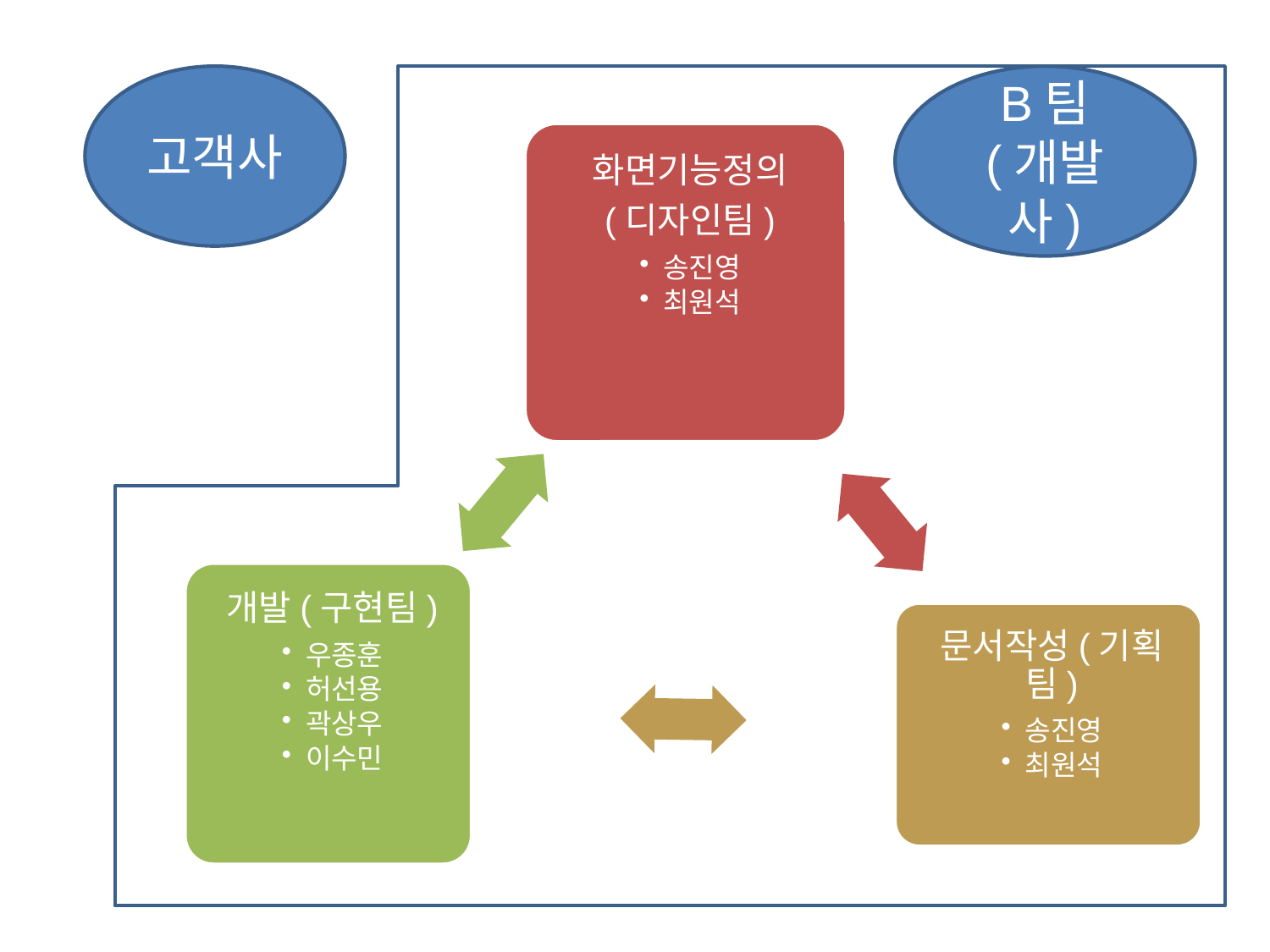

고객사

B팀
(개발사)
화면기능정의
(디자인팀)
송진영
최원석

문서작성(기획팀)
송진영
최원석

개발(구현팀)
우종훈
허선용
곽상우
이수민